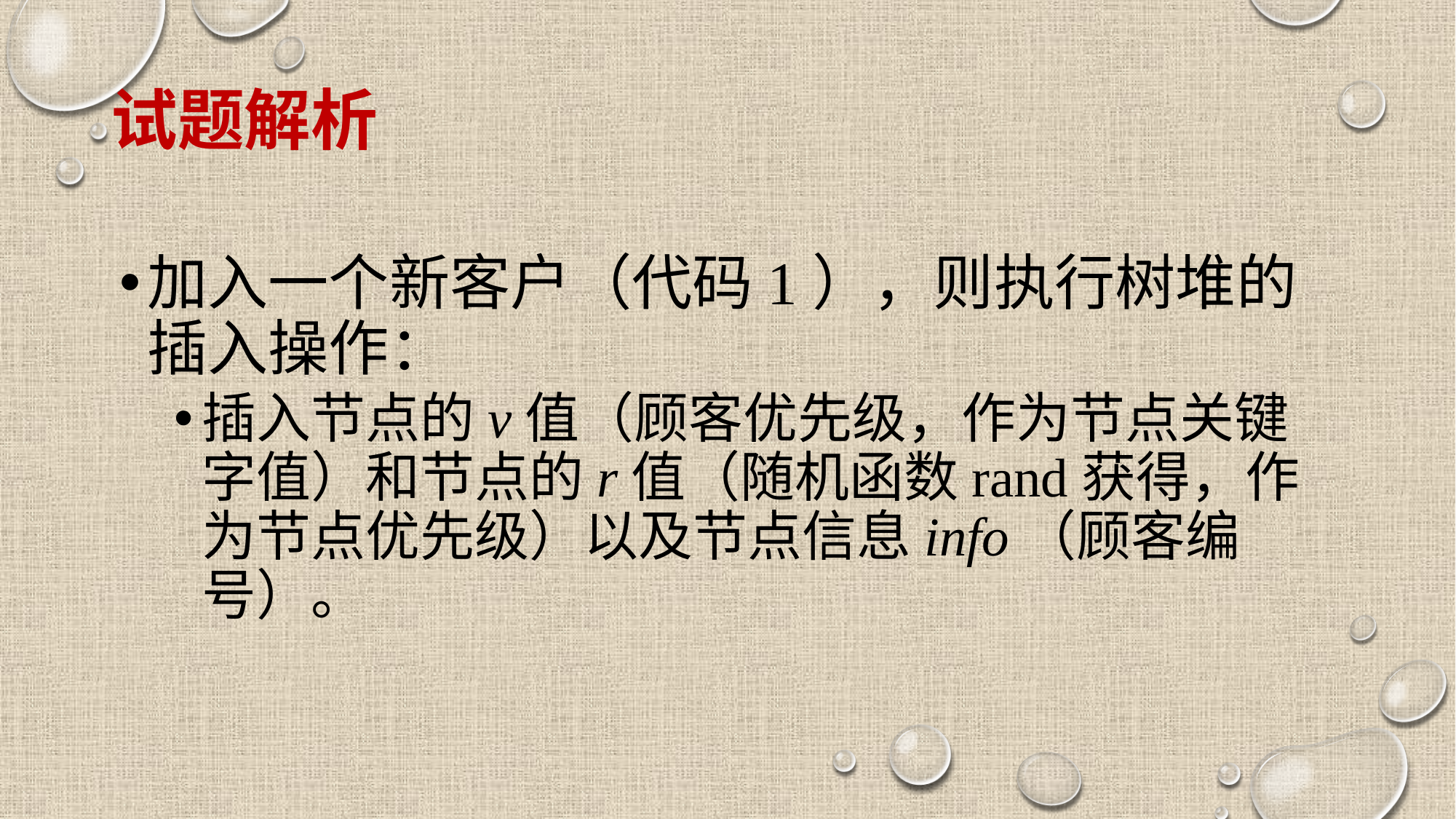

# 试题解析
加入一个新客户（代码1），则执行树堆的插入操作：
插入节点的v值（顾客优先级，作为节点关键字值）和节点的r值（随机函数rand获得，作为节点优先级）以及节点信息info（顾客编号）。